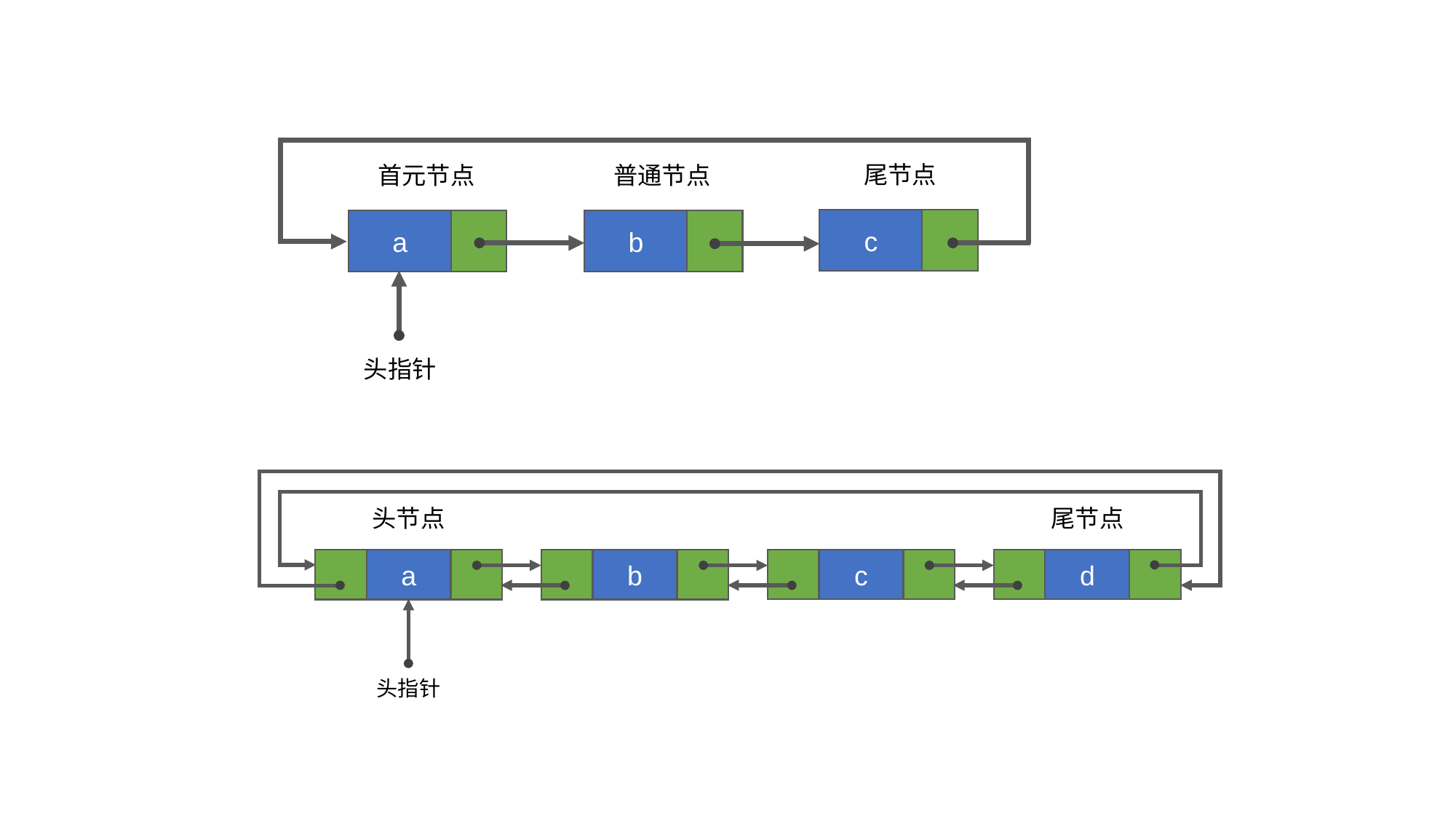

尾节点
首元节点
普通节点
c

a

b

头指针

头节点
尾节点

c

d

a

b

头指针